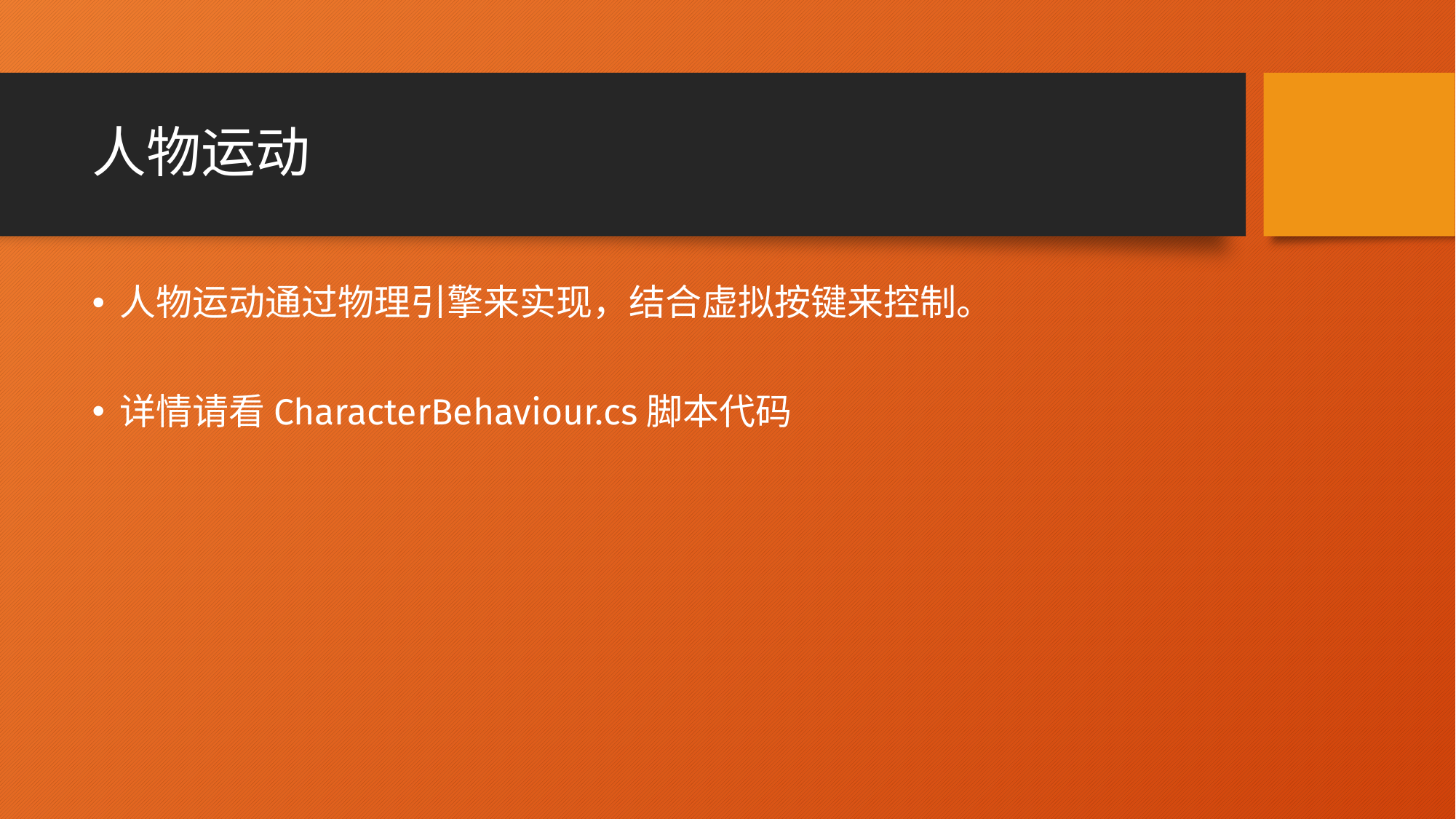

# 人物运动
人物运动通过物理引擎来实现，结合虚拟按键来控制。

详情请看CharacterBehaviour.cs脚本代码